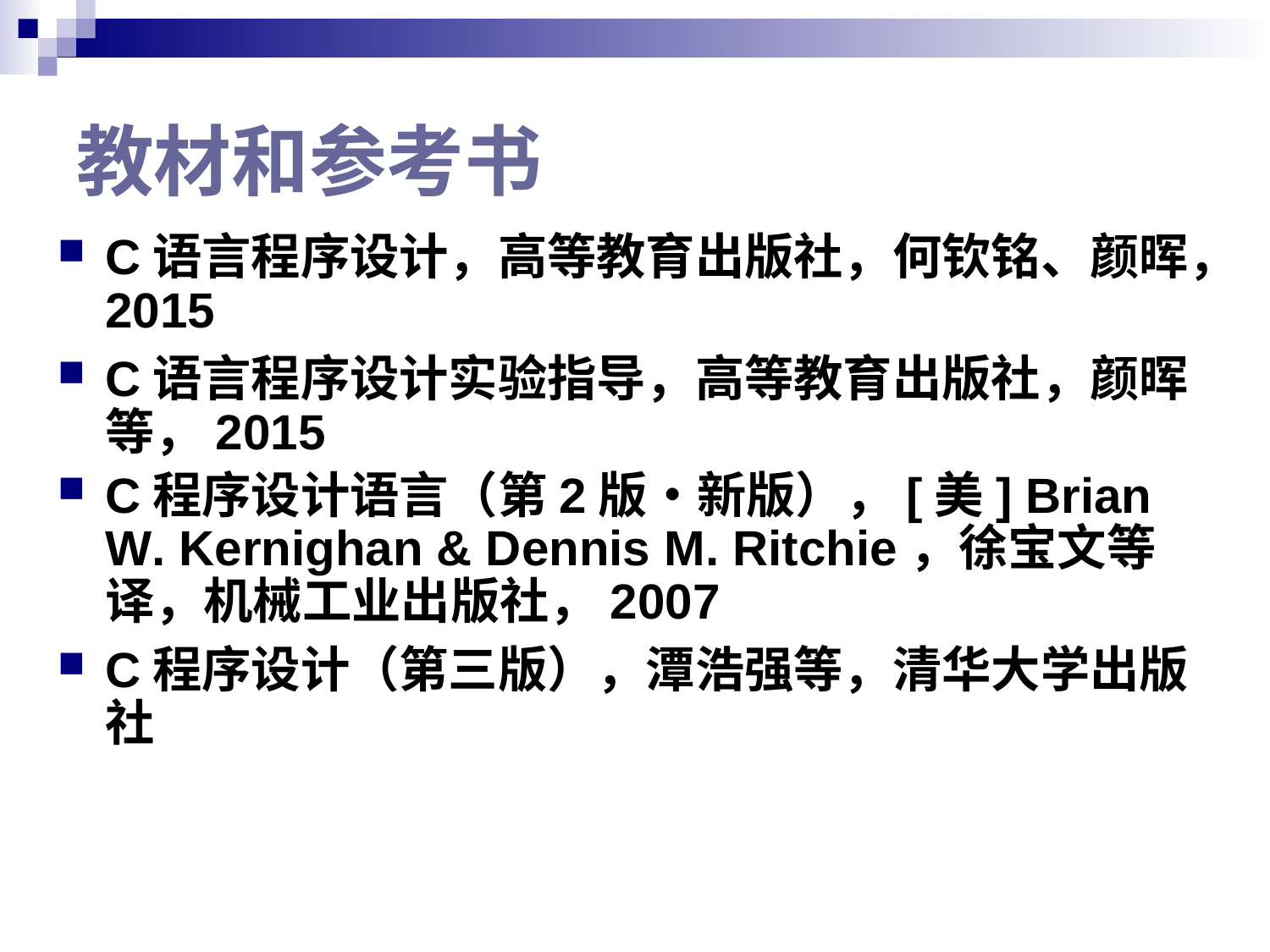

# 教材和参考书
C语言程序设计，高等教育出版社，何钦铭、颜晖，2015
C语言程序设计实验指导，高等教育出版社，颜晖等，2015
C程序设计语言（第2版•新版），[美] Brian W. Kernighan & Dennis M. Ritchie，徐宝文等译，机械工业出版社，2007
C程序设计（第三版），潭浩强等，清华大学出版社